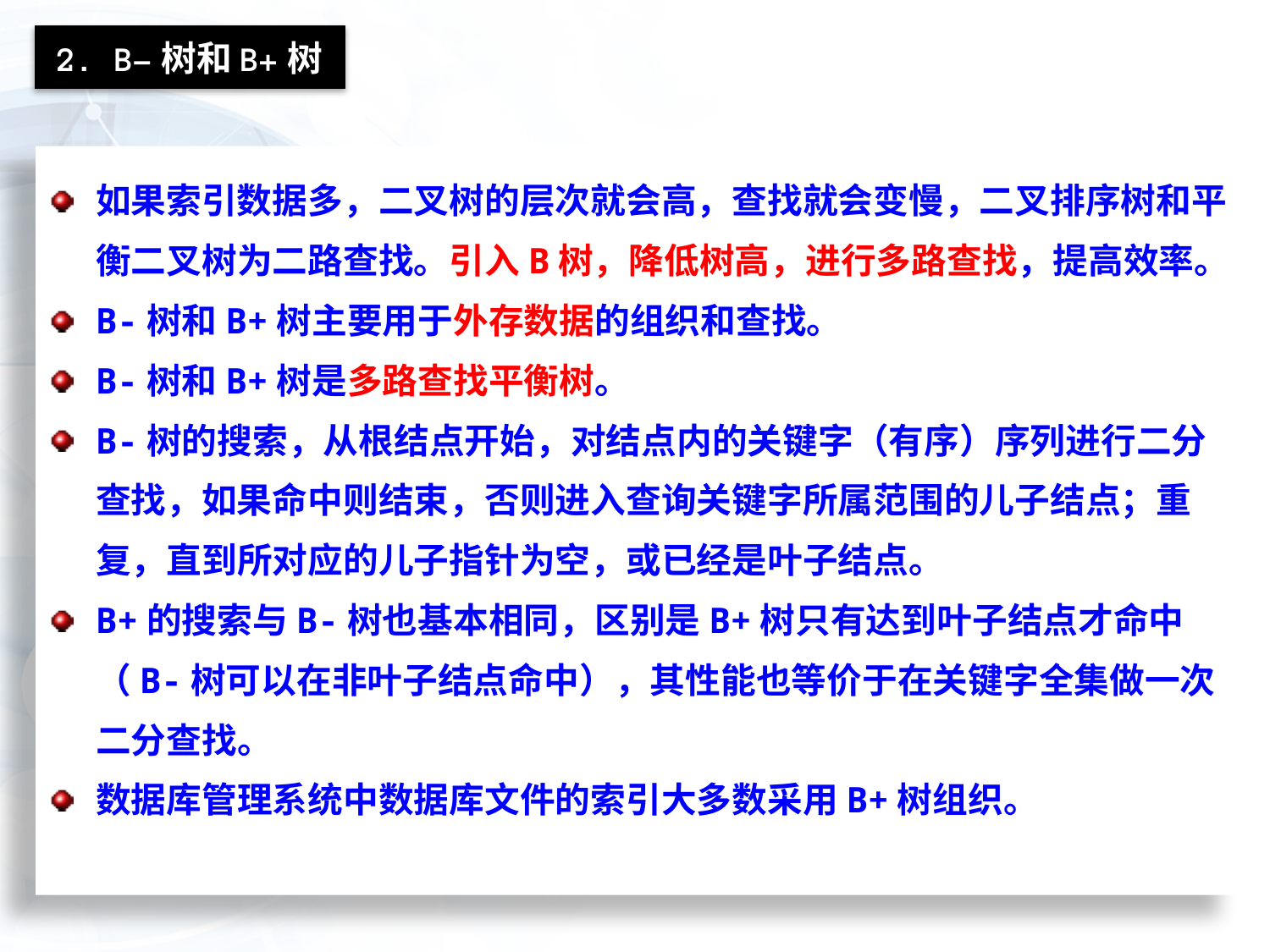

2. B-树和B+树
如果索引数据多，二叉树的层次就会高，查找就会变慢，二叉排序树和平衡二叉树为二路查找。引入B树，降低树高，进行多路查找，提高效率。
B-树和B+树主要用于外存数据的组织和查找。
B-树和B+树是多路查找平衡树。
B-树的搜索，从根结点开始，对结点内的关键字（有序）序列进行二分查找，如果命中则结束，否则进入查询关键字所属范围的儿子结点；重复，直到所对应的儿子指针为空，或已经是叶子结点。
B+的搜索与B-树也基本相同，区别是B+树只有达到叶子结点才命中（B-树可以在非叶子结点命中），其性能也等价于在关键字全集做一次二分查找。
数据库管理系统中数据库文件的索引大多数采用B+树组织。